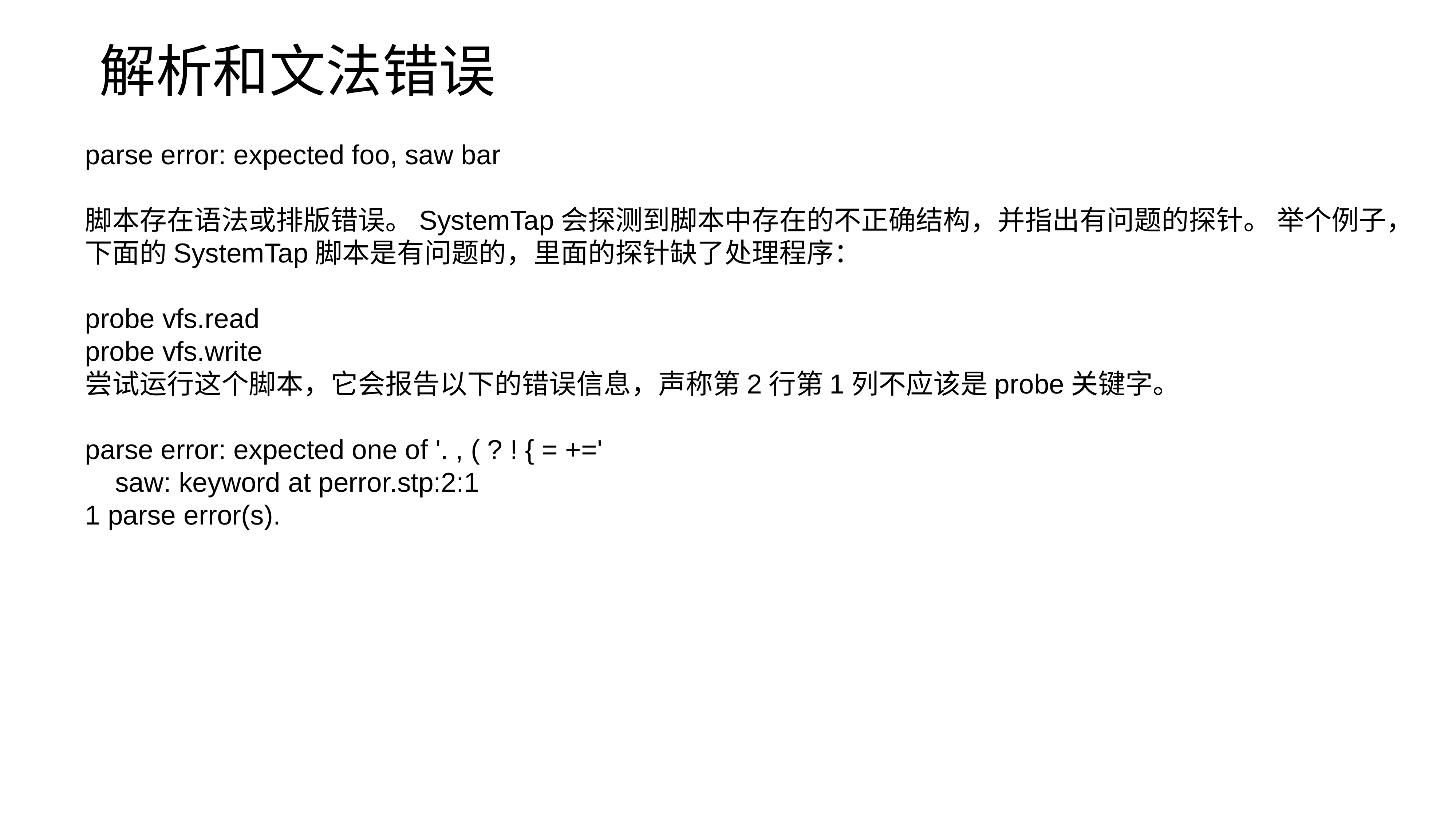

解析和文法错误
parse error: expected foo, saw bar

脚本存在语法或排版错误。SystemTap会探测到脚本中存在的不正确结构，并指出有问题的探针。 举个例子，下面的SystemTap脚本是有问题的，里面的探针缺了处理程序：

probe vfs.read
probe vfs.write
尝试运行这个脚本，它会报告以下的错误信息，声称第2行第1列不应该是probe关键字。

parse error: expected one of '. , ( ? ! { = +='
    saw: keyword at perror.stp:2:1
1 parse error(s).